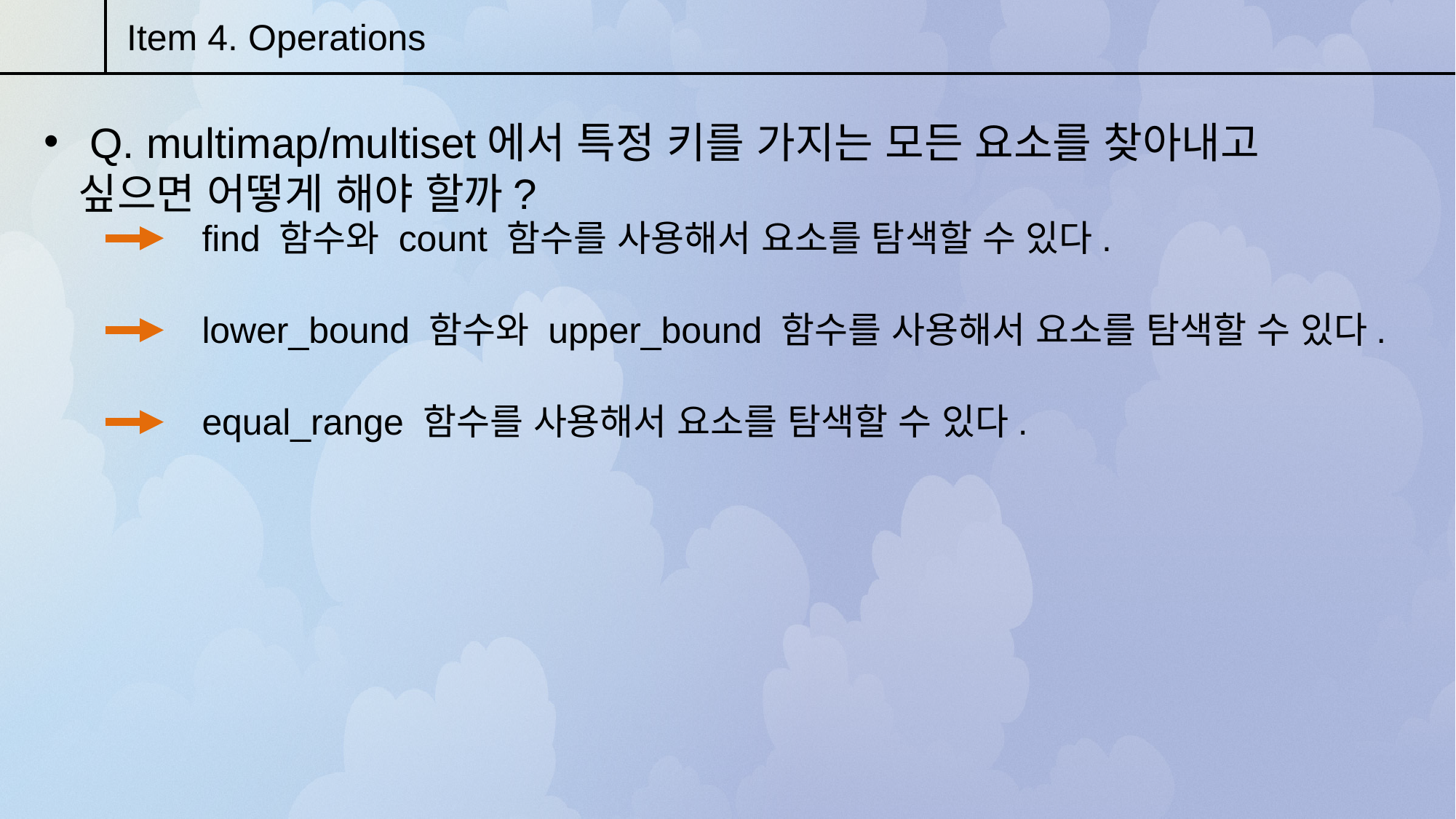

Item 4. Operations
 Q. multimap/multiset에서 특정 키를 가지는 모든 요소를 찾아내고 싶으면 어떻게 해야 할까?
find 함수와 count 함수를 사용해서 요소를 탐색할 수 있다.
lower_bound 함수와 upper_bound 함수를 사용해서 요소를 탐색할 수 있다.
equal_range 함수를 사용해서 요소를 탐색할 수 있다.